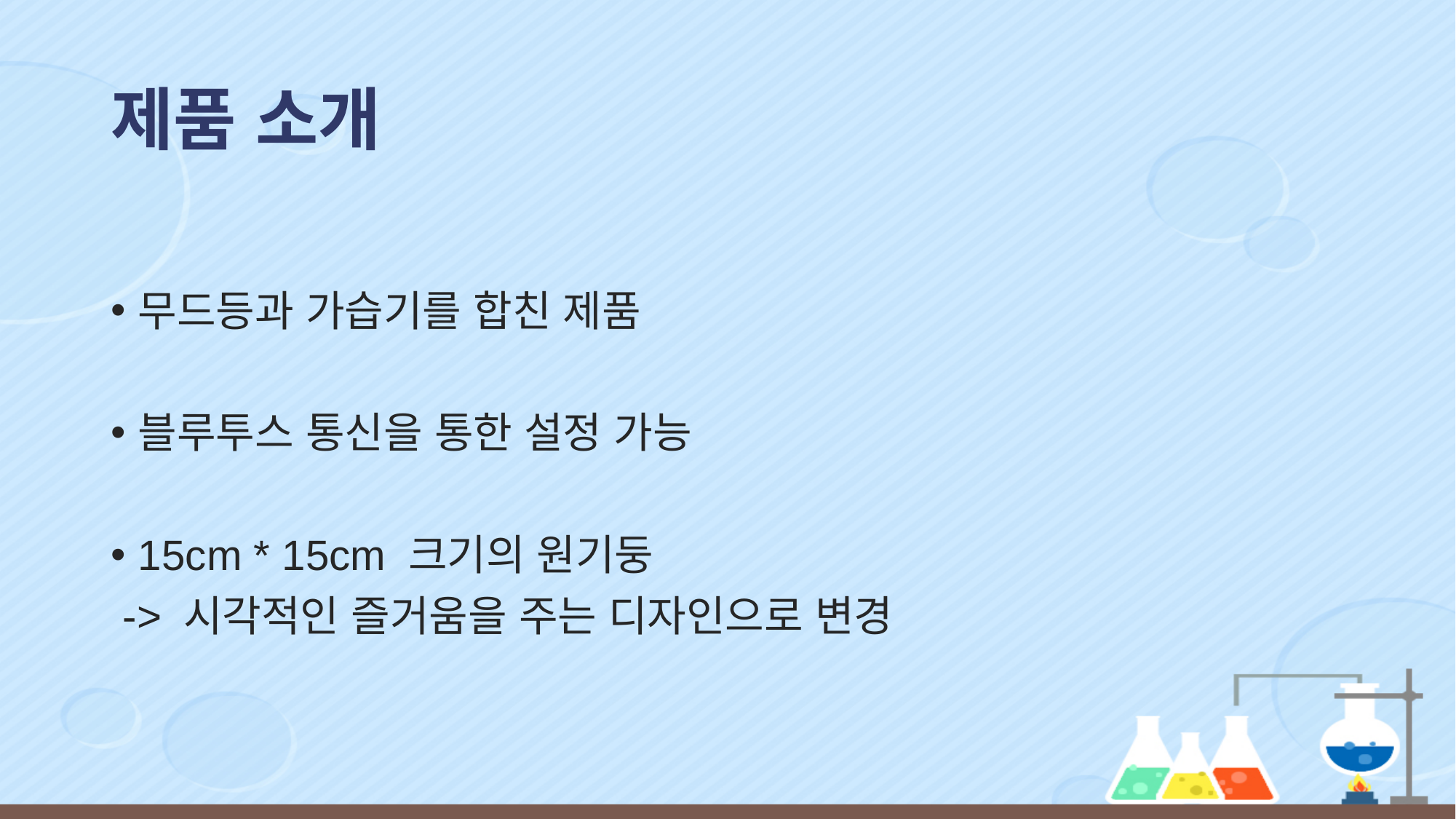

# 제품 소개

무드등과 가습기를 합친 제품

블루투스 통신을 통한 설정 가능

15cm * 15cm 크기의 원기둥
 -> 시각적인 즐거움을 주는 디자인으로 변경